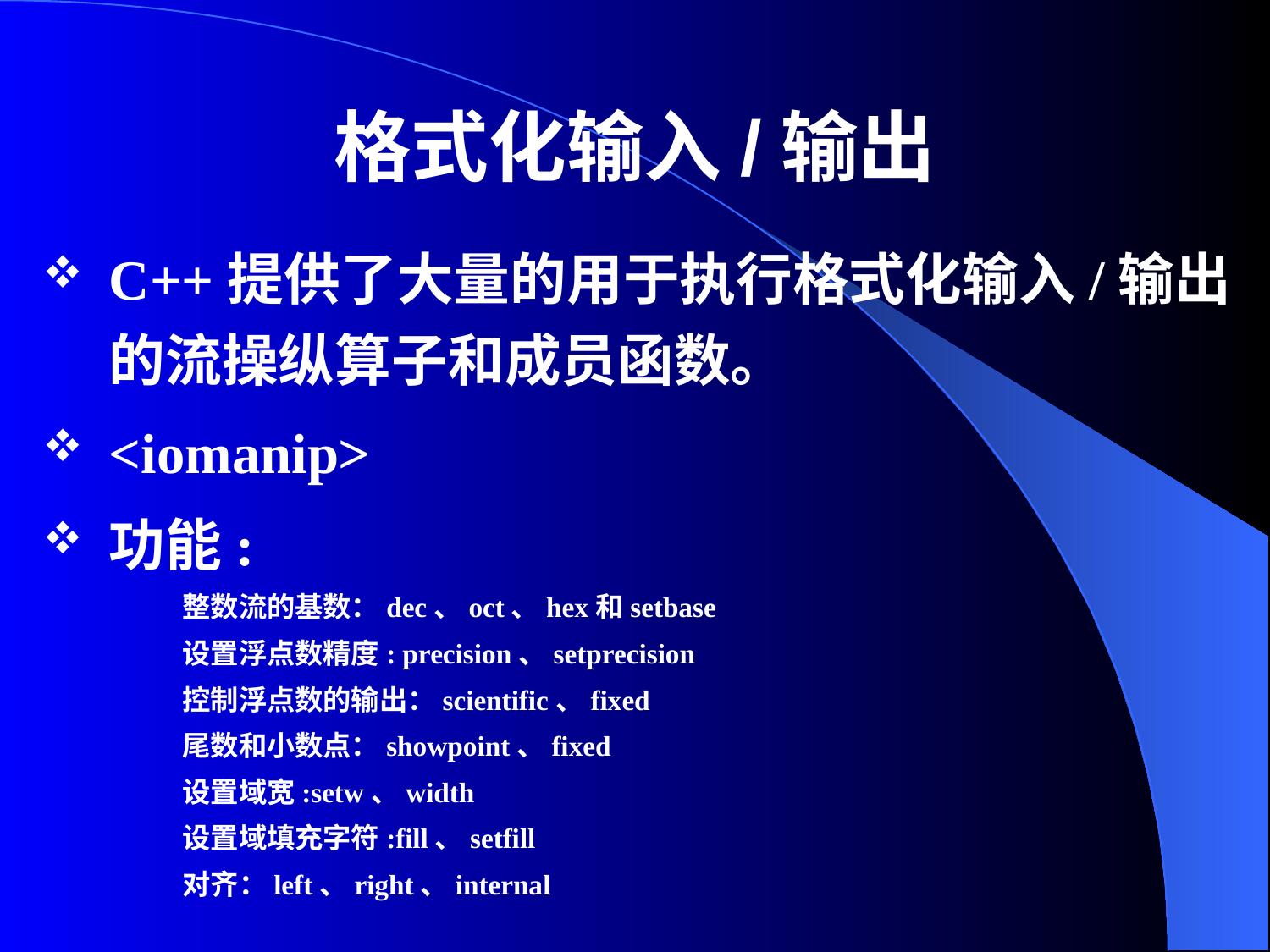

# 格式化输入/输出
C++提供了大量的用于执行格式化输入/输出的流操纵算子和成员函数。
<iomanip>
功能:
        整数流的基数：dec、oct、hex和setbase
        设置浮点数精度: precision、setprecision
        控制浮点数的输出：scientific、fixed
        尾数和小数点：showpoint、fixed
        设置域宽:setw、width
        设置域填充字符:fill、setfill
        对齐：left、right、internal